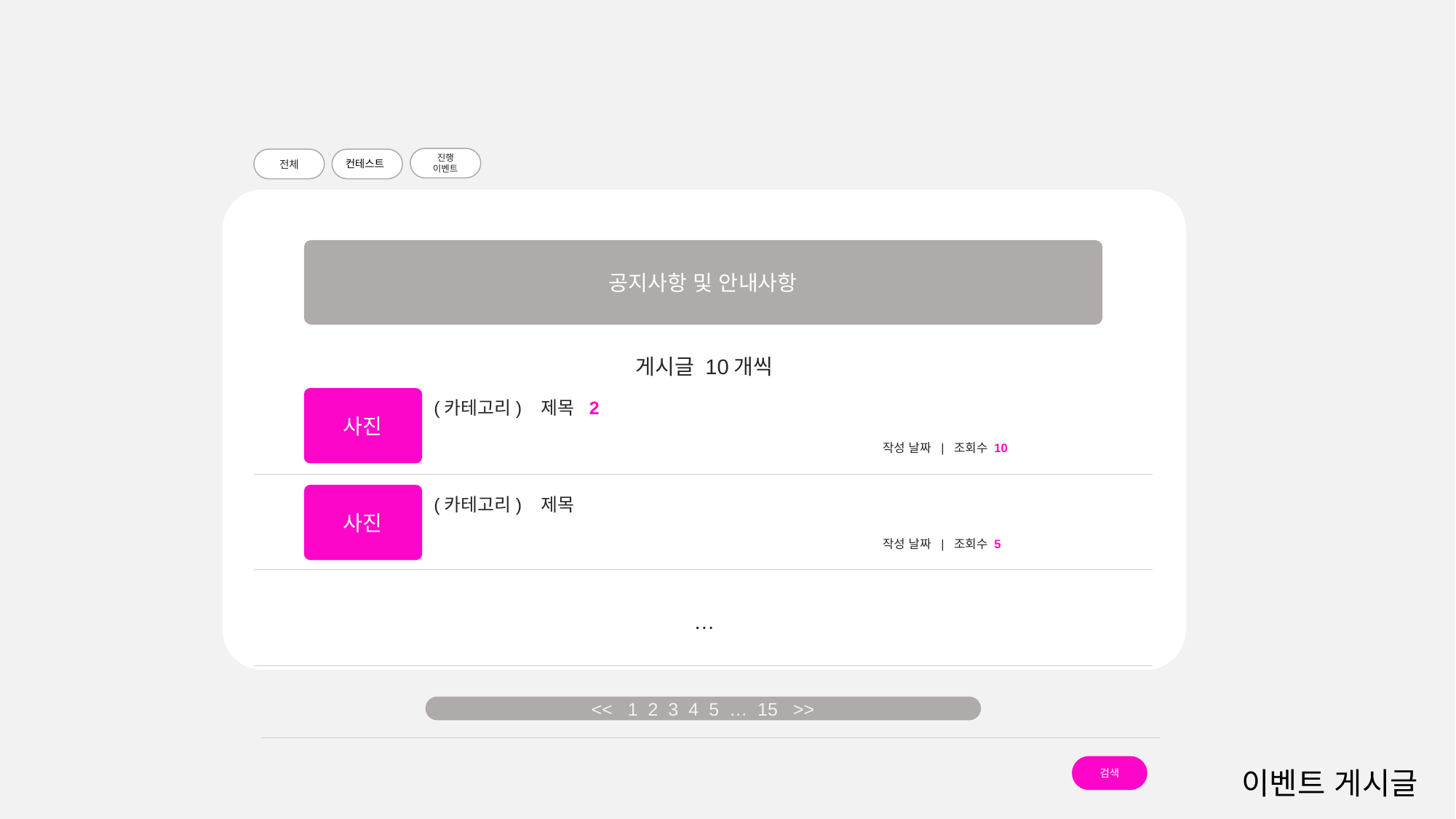

진행
이벤트
전체

컨테스트

게시글 10개씩

…

공지사항 및 안내사항

사진

(카테고리)   제목  2

                                                                                                                                 작성 날짜  |  조회수 10

사진

(카테고리)   제목

                                                                                                                                 작성 날짜  |  조회수 5
<<   1  2  3  4  5  …  15   >>
검색
이벤트 게시글